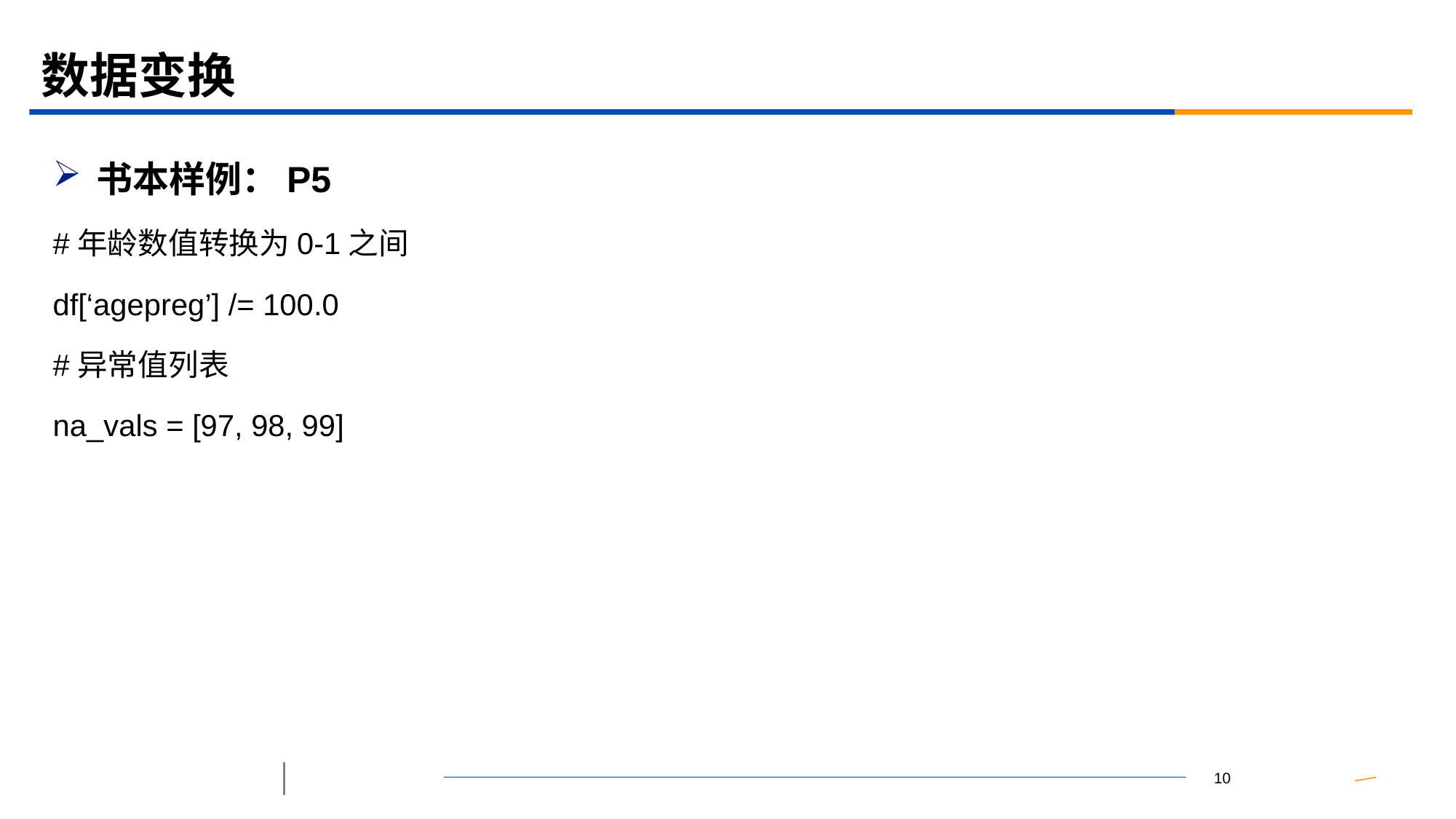

# 数据变换
书本样例：P5
#年龄数值转换为0-1之间
df[‘agepreg’] /= 100.0
#异常值列表
na_vals = [97, 98, 99]